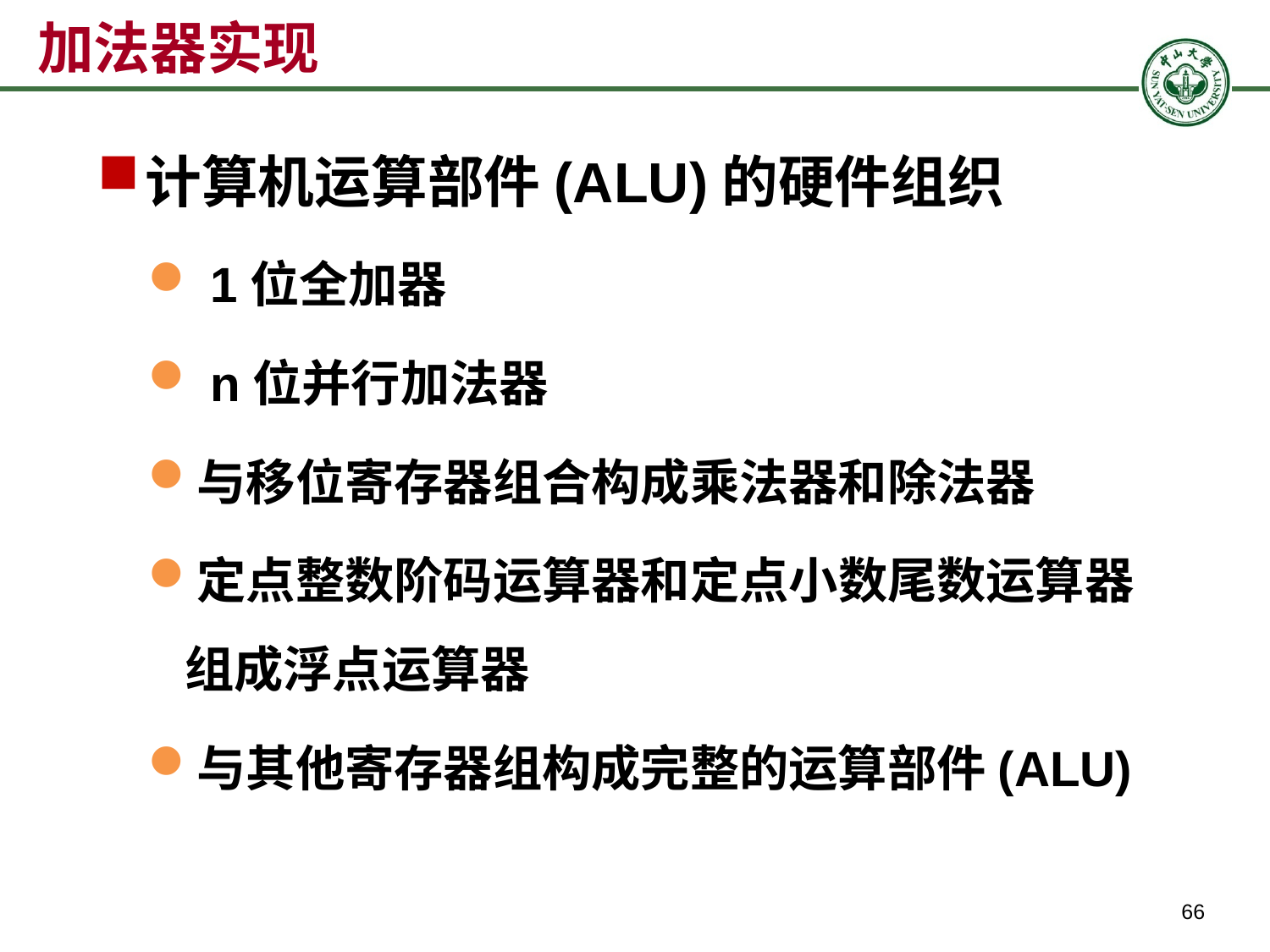

# 加法器实现
计算机运算部件(ALU)的硬件组织
 1位全加器
 n位并行加法器
与移位寄存器组合构成乘法器和除法器
定点整数阶码运算器和定点小数尾数运算器组成浮点运算器
与其他寄存器组构成完整的运算部件(ALU)